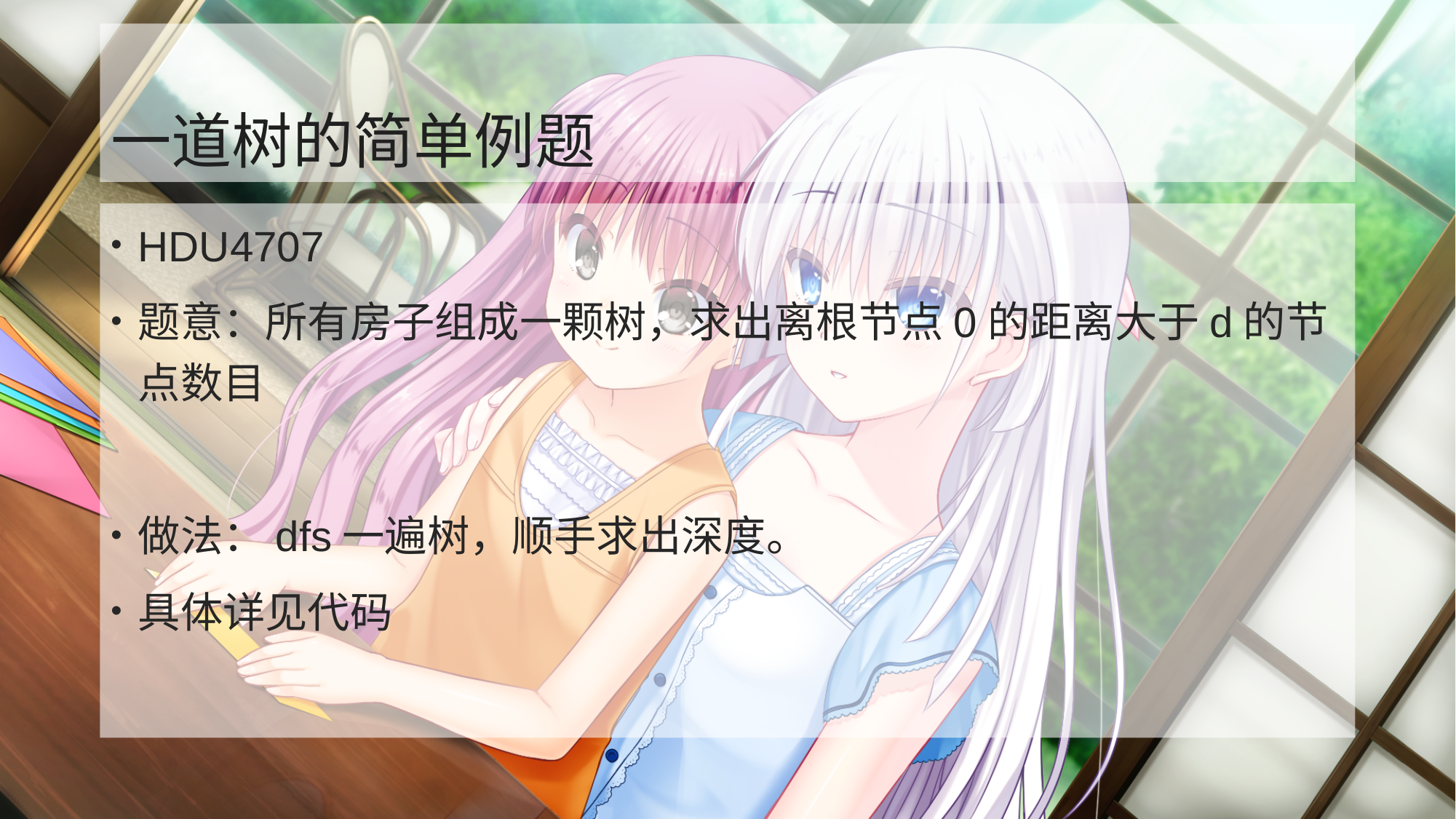

# 一道树的简单例题
HDU4707
题意：所有房子组成一颗树，求出离根节点0的距离大于d的节点数目

做法：dfs一遍树，顺手求出深度。
具体详见代码